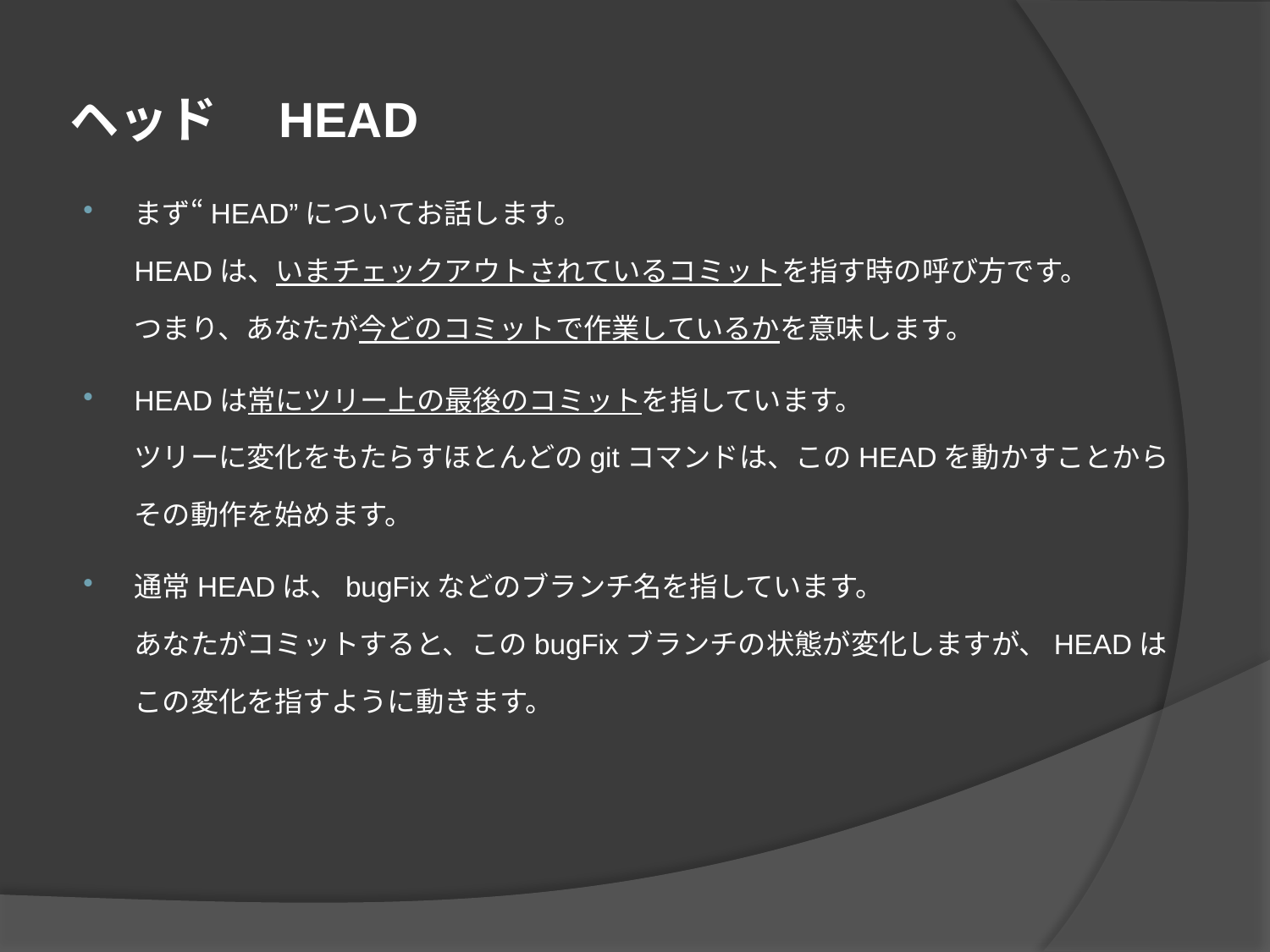

# ヘッド　HEAD
まず“HEAD”についてお話します。
HEADは、いまチェックアウトされているコミットを指す時の呼び方です。
つまり、あなたが今どのコミットで作業しているかを意味します。
HEADは常にツリー上の最後のコミットを指しています。
ツリーに変化をもたらすほとんどのgitコマンドは、このHEADを動かすことからその動作を始めます。
通常HEADは、bugFixなどのブランチ名を指しています。
あなたがコミットすると、このbugFixブランチの状態が変化しますが、HEADはこの変化を指すように動きます。